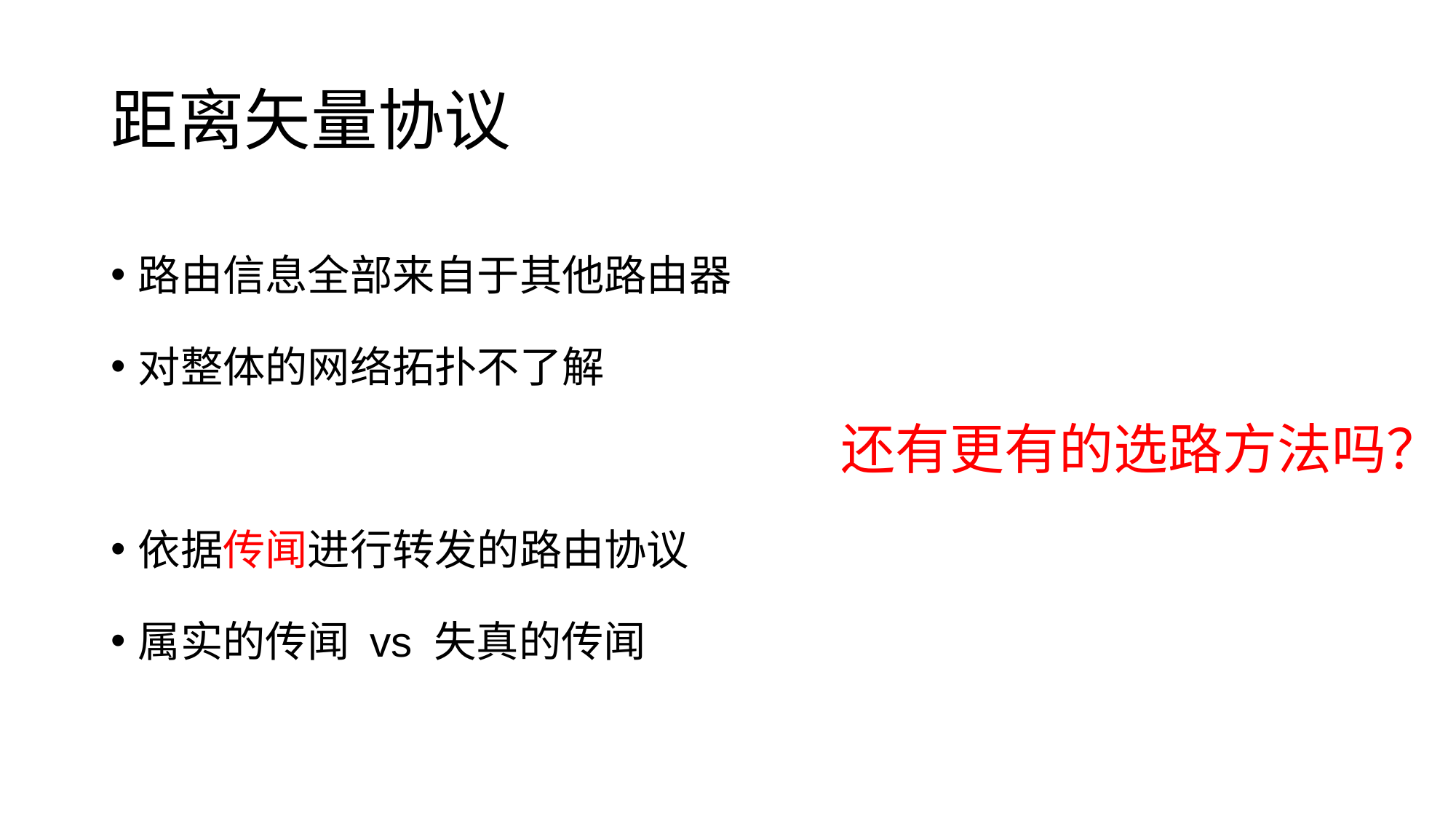

# 距离矢量协议
路由信息全部来自于其他路由器
对整体的网络拓扑不了解

依据传闻进行转发的路由协议
属实的传闻 vs 失真的传闻
还有更有的选路方法吗？